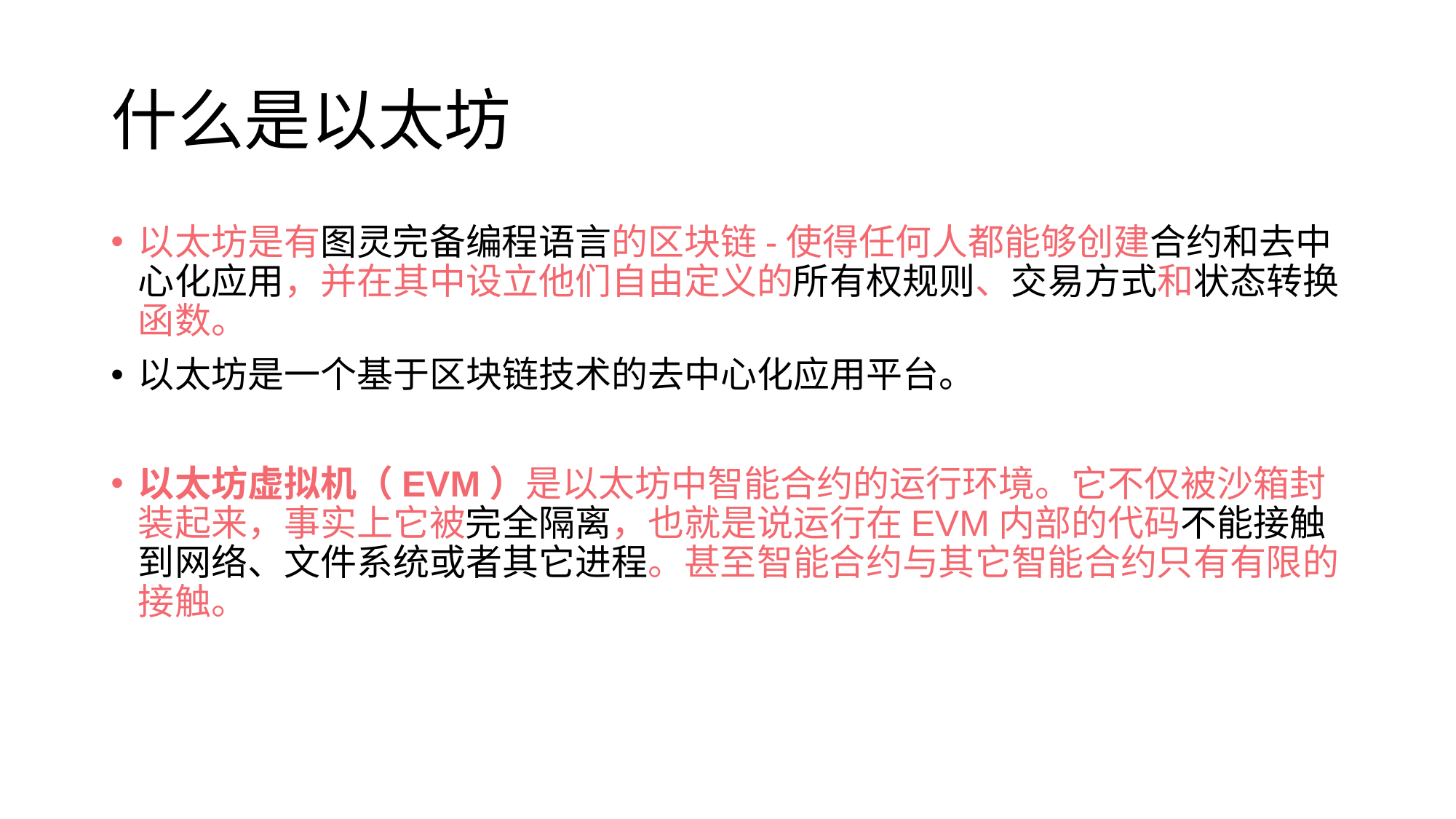

# 什么是以太坊
以太坊是有图灵完备编程语言的区块链-使得任何人都能够创建合约和去中心化应用，并在其中设立他们自由定义的所有权规则、交易方式和状态转换函数。
以太坊是一个基于区块链技术的去中心化应用平台。

以太坊虚拟机（EVM）是以太坊中智能合约的运行环境。它不仅被沙箱封装起来，事实上它被完全隔离，也就是说运行在EVM内部的代码不能接触到网络、文件系统或者其它进程。甚至智能合约与其它智能合约只有有限的接触。